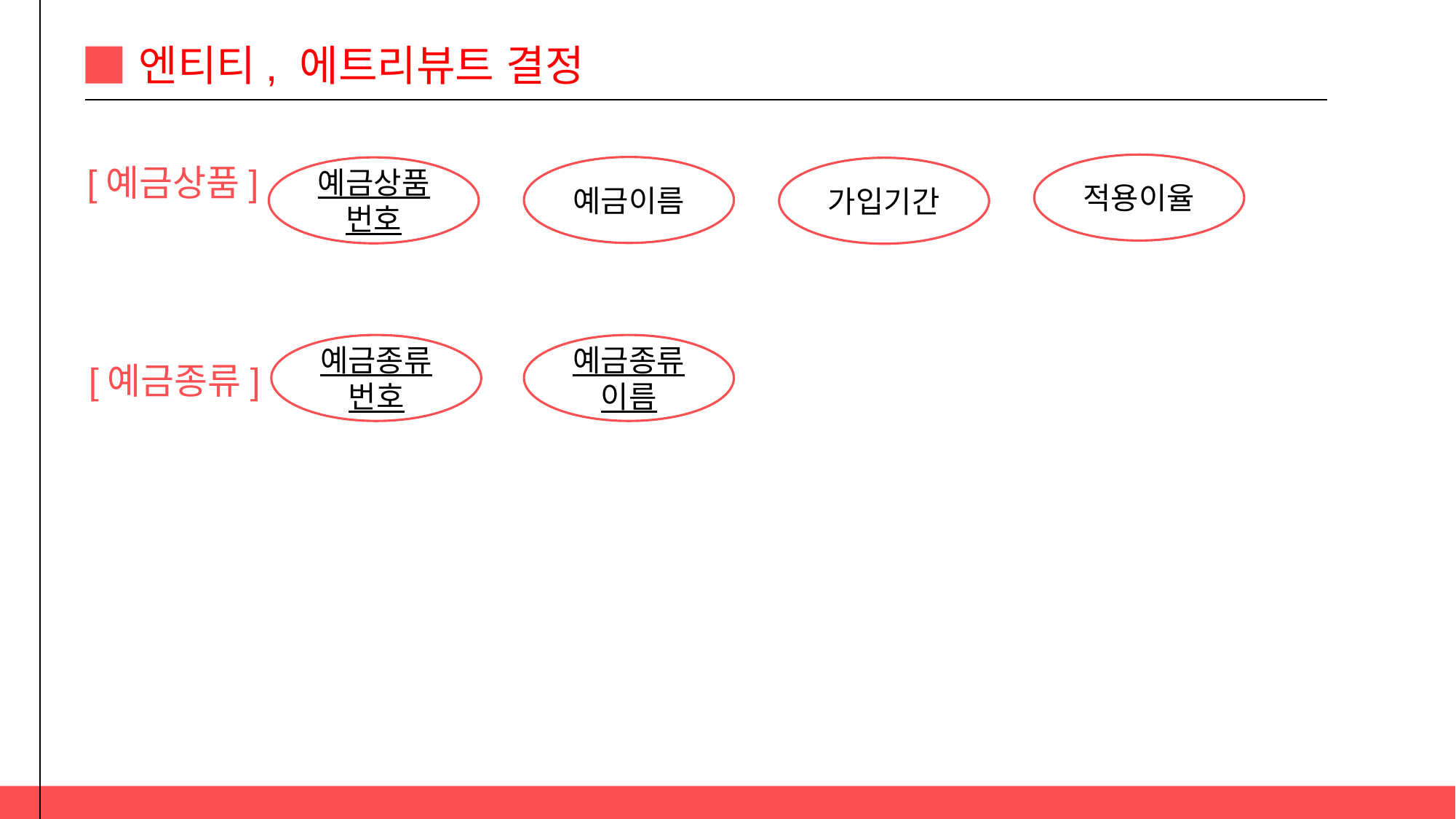

엔티티, 에트리뷰트 결정

[예금상품]

적용이율
예금이름
예금상품 번호
가입기간
예금종류번호
예금종류이름
[예금종류]